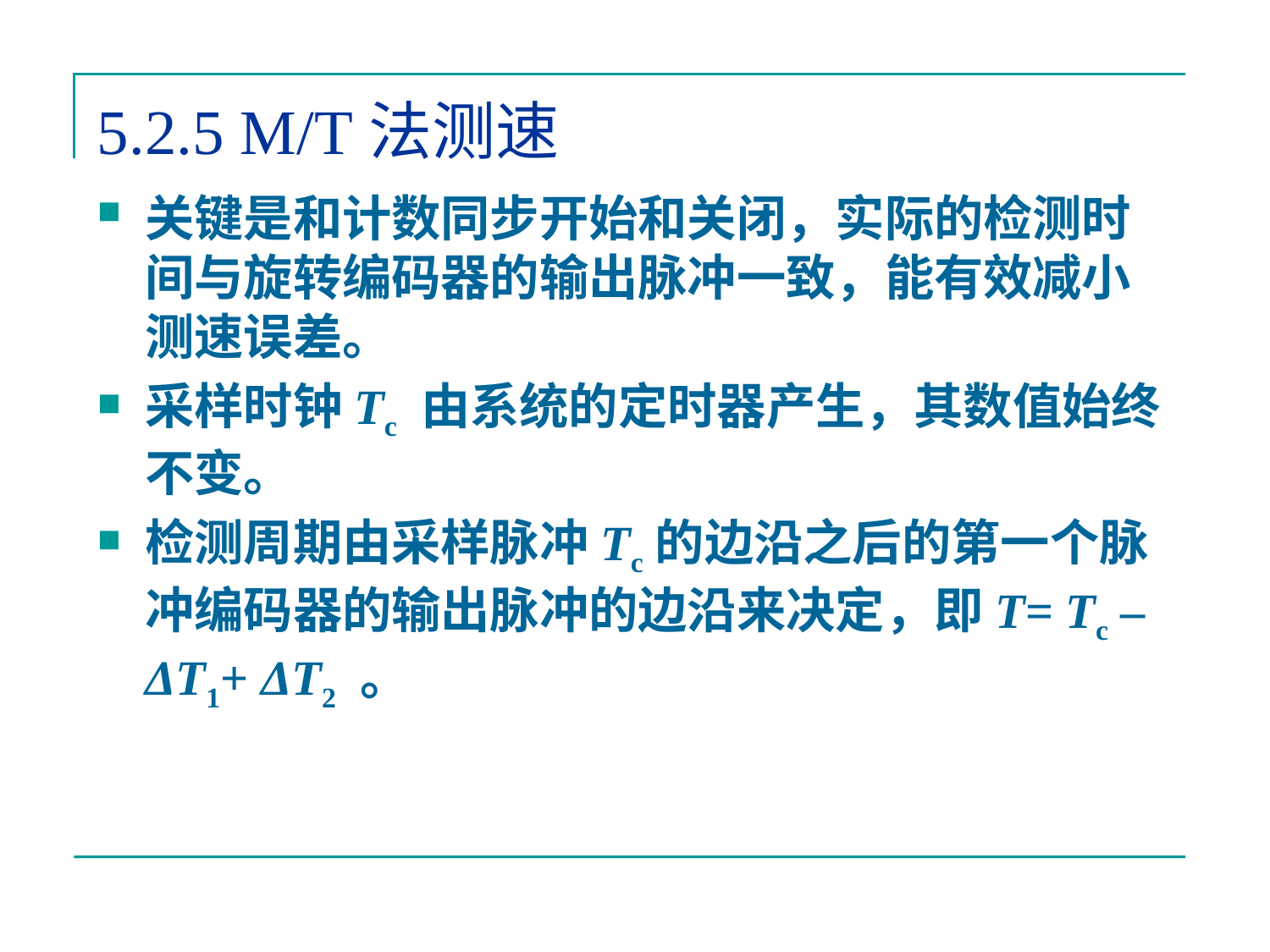

# 5.2.5 M/T法测速
关键是和计数同步开始和关闭，实际的检测时间与旋转编码器的输出脉冲一致，能有效减小测速误差。
采样时钟Tc 由系统的定时器产生，其数值始终不变。
检测周期由采样脉冲Tc的边沿之后的第一个脉冲编码器的输出脉冲的边沿来决定，即T= Tc –ΔT1+ ΔT2 。